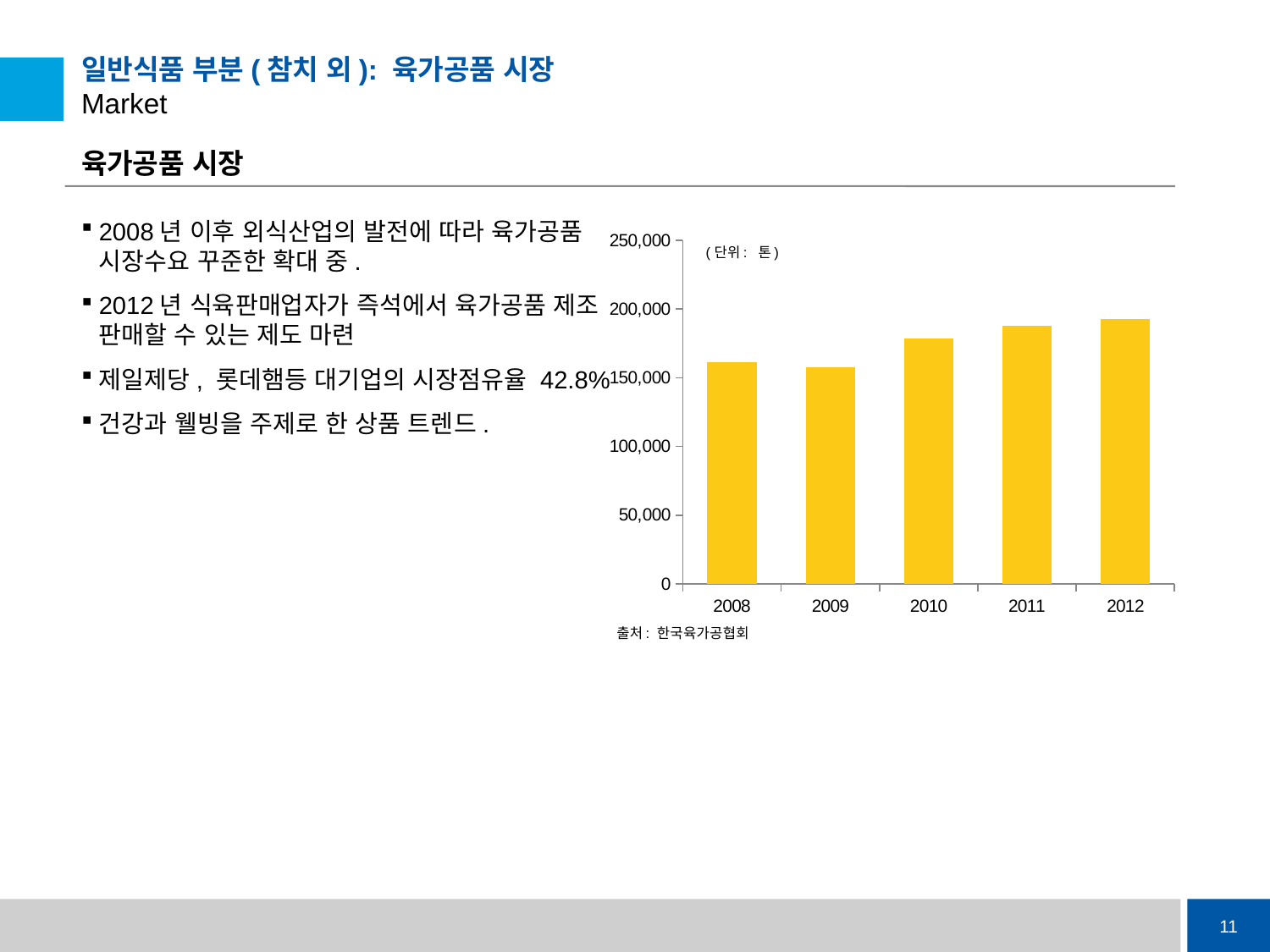

# 일반식품 부분(참치 외): 육가공품 시장 Market
육가공품 시장

2008년 이후 외식산업의 발전에 따라 육가공품 시장수요 꾸준한 확대 중.
2012년 식육판매업자가 즉석에서 육가공품 제조 판매할 수 있는 제도 마련
제일제당, 롯데햄등 대기업의 시장점유율 42.8%
건강과 웰빙을 주제로 한 상품 트렌드.

### Chart

| Category |  |
|---|---|
| 2008 | 161560.0 |
| 2009 | 157793.0 |
| 2010 | 178490.0 |
| 2011 | 187589.0 |
| 2012 | 192706.0 |